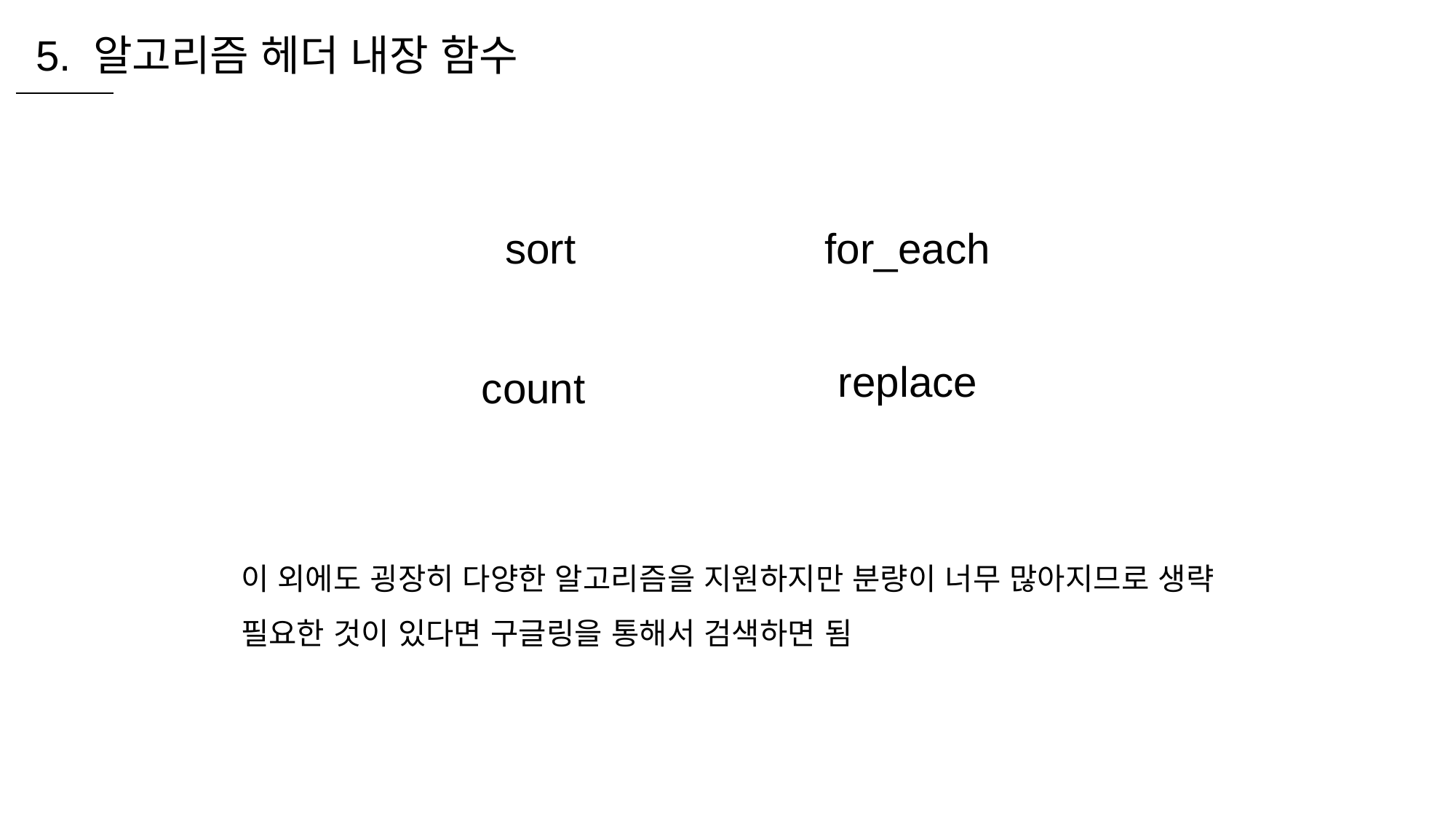

5. 알고리즘 헤더 내장 함수
sort
for_each
replace
count
이 외에도 굉장히 다양한 알고리즘을 지원하지만 분량이 너무 많아지므로 생략
필요한 것이 있다면 구글링을 통해서 검색하면 됨